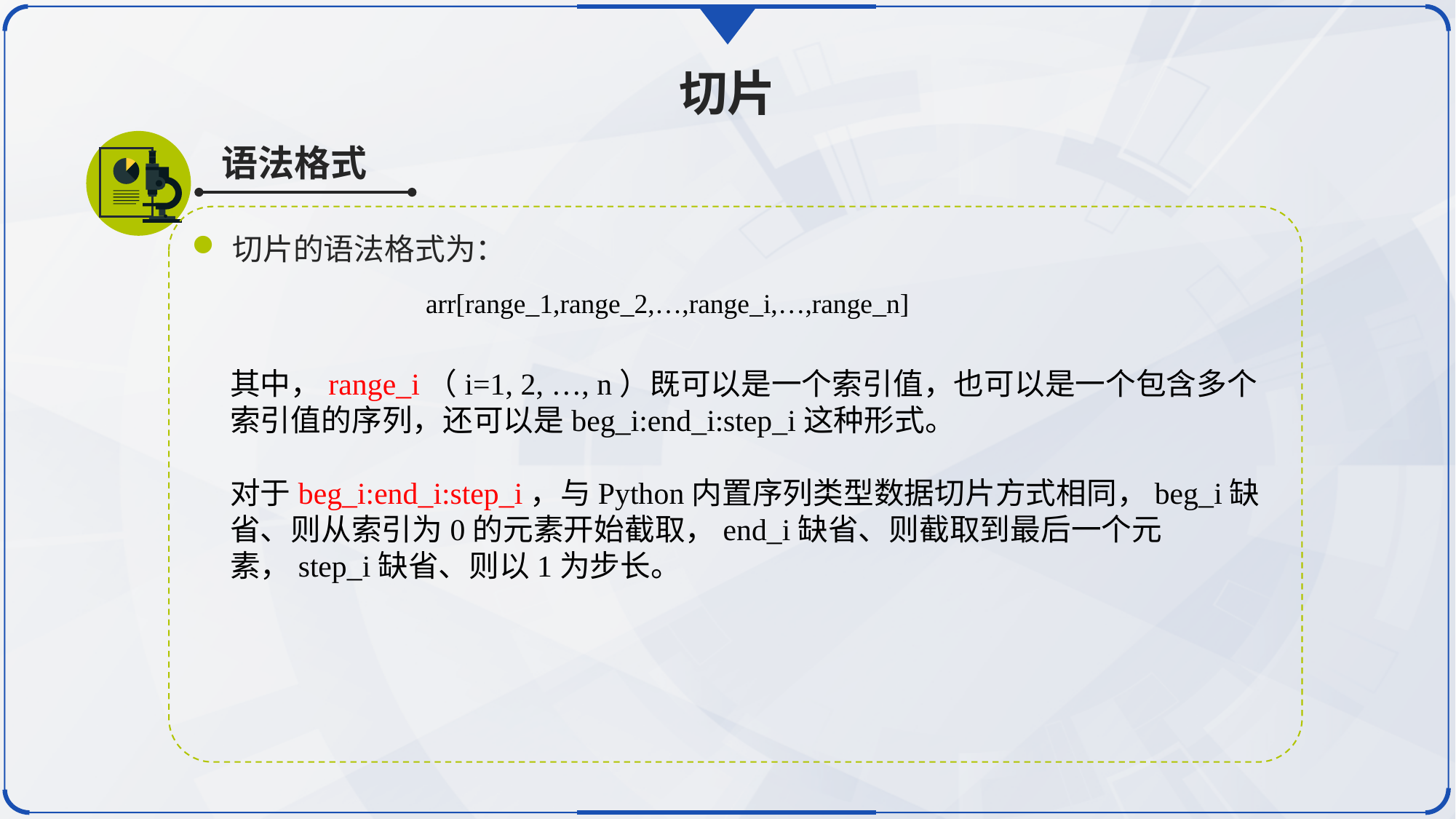

切片

语法格式

切片的语法格式为：
arr[range_1,range_2,…,range_i,…,range_n]
其中，range_i（i=1, 2, …, n）既可以是一个索引值，也可以是一个包含多个索引值的序列，还可以是beg_i:end_i:step_i这种形式。

对于beg_i:end_i:step_i，与Python内置序列类型数据切片方式相同，beg_i缺省、则从索引为0的元素开始截取，end_i缺省、则截取到最后一个元素，step_i缺省、则以1为步长。